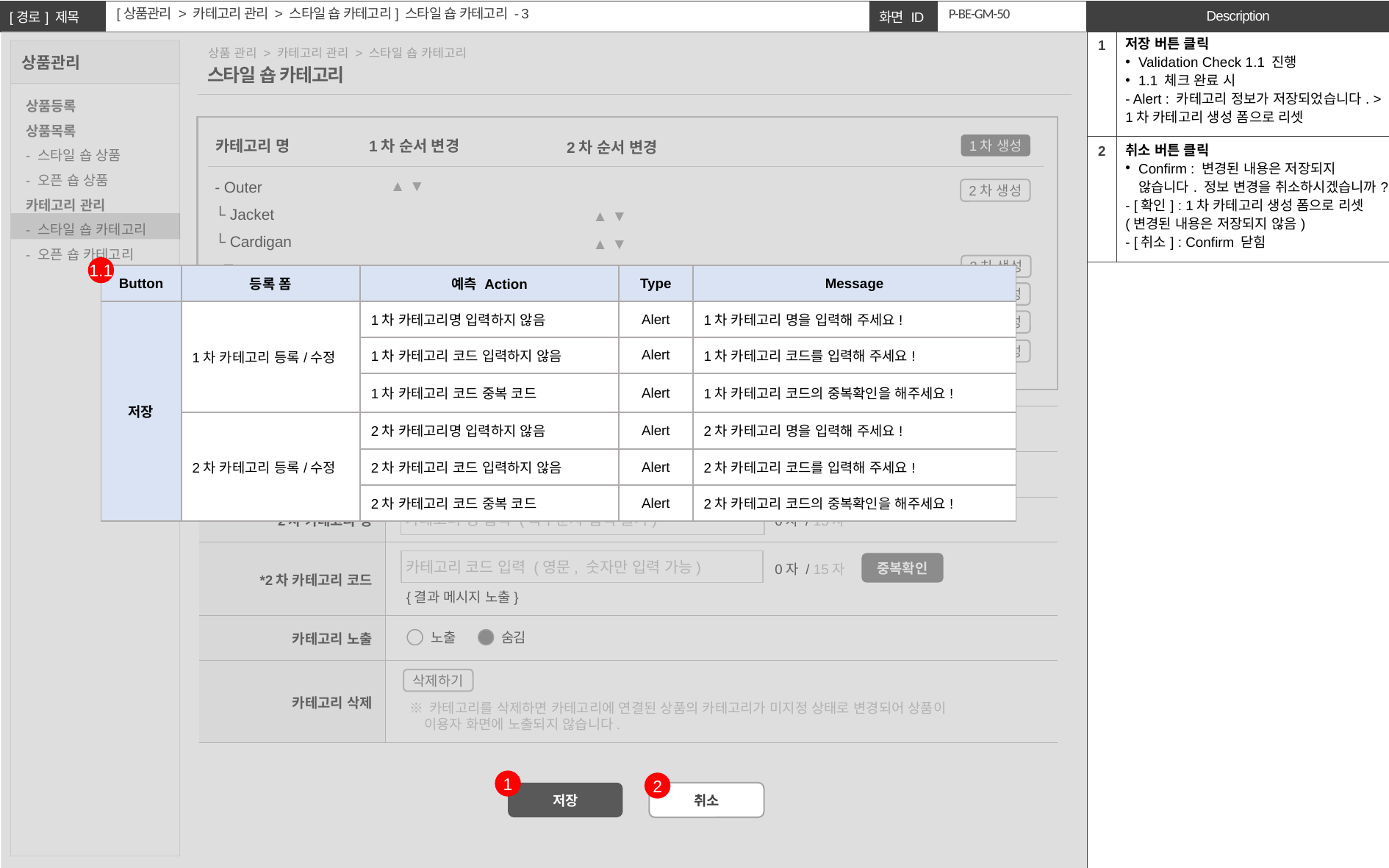

[상품관리 > 카테고리 관리 > 스타일 숍 카테고리] 스타일 숍 카테고리 - 3
# P-BE-GM-50
| 1 | 저장 버튼 클릭 Validation Check 1.1 진행 1.1 체크 완료 시 - Alert : 카테고리 정보가 저장되었습니다. > 1차 카테고리 생성 폼으로 리셋 |
| --- | --- |
| 2 | 취소 버튼 클릭 Confirm : 변경된 내용은 저장되지 않습니다. 정보 변경을 취소하시겠습니까? - [확인] : 1차 카테고리 생성 폼으로 리셋 (변경된 내용은 저장되지 않음) - [취소] : Confirm 닫힘 |
|  |  |

상품 관리 > 카테고리 관리 > 스타일 숍 카테고리
스타일 숍 카테고리

카테고리 명
1차 순서 변경
2차 순서 변경
1차 생성
▲ ▼

▲ ▼
▲ ▼
▲ ▼
▲ ▼
- Outer
└ Jacket
└ Cardigan
- Top
- Bottom
- Skirt
- Dress
2차 생성
▲ ▼
▲ ▼

2차 생성
1.1
| Button | 등록 폼 | 예측 Action | Type | Message |
| --- | --- | --- | --- | --- |
| 저장 | 1차 카테고리 등록/수정 | 1차 카테고리명 입력하지 않음 | Alert | 1차 카테고리 명을 입력해 주세요! |
|  |  | 1차 카테고리 코드 입력하지 않음 | Alert | 1차 카테고리 코드를 입력해 주세요! |
|  |  | 1차 카테고리 코드 중복 코드 | Alert | 1차 카테고리 코드의 중복확인을 해주세요! |
|  | 2차 카테고리 등록/수정 | 2차 카테고리명 입력하지 않음 | Alert | 2차 카테고리 명을 입력해 주세요! |
|  |  | 2차 카테고리 코드 입력하지 않음 | Alert | 2차 카테고리 코드를 입력해 주세요! |
|  |  | 2차 카테고리 코드 중복 코드 | Alert | 2차 카테고리 코드의 중복확인을 해주세요! |
2차 생성
2차 생성
2차 생성
| \*1차 카테고리 명 | Outer |
| --- | --- |
| \*1차 카테고리 코드 | a0001 |
| \*2차 카테고리 명 |  |
| \*2차 카테고리 코드 |  |
| 카테고리 노출 |  |
| 카테고리 삭제 |  |
카테고리 명 입력 (특수문자 입력 불가)
 0자 / 15자
카테고리 코드 입력 (영문, 숫자만 입력 가능)
중복확인
 0자 / 15자
 {결과 메시지 노출}
노출

숨김

삭제하기
※ 카테고리를 삭제하면 카테고리에 연결된 상품의 카테고리가 미지정 상태로 변경되어 상품이
   이용자 화면에 노출되지 않습니다.
1
2
저장
취소